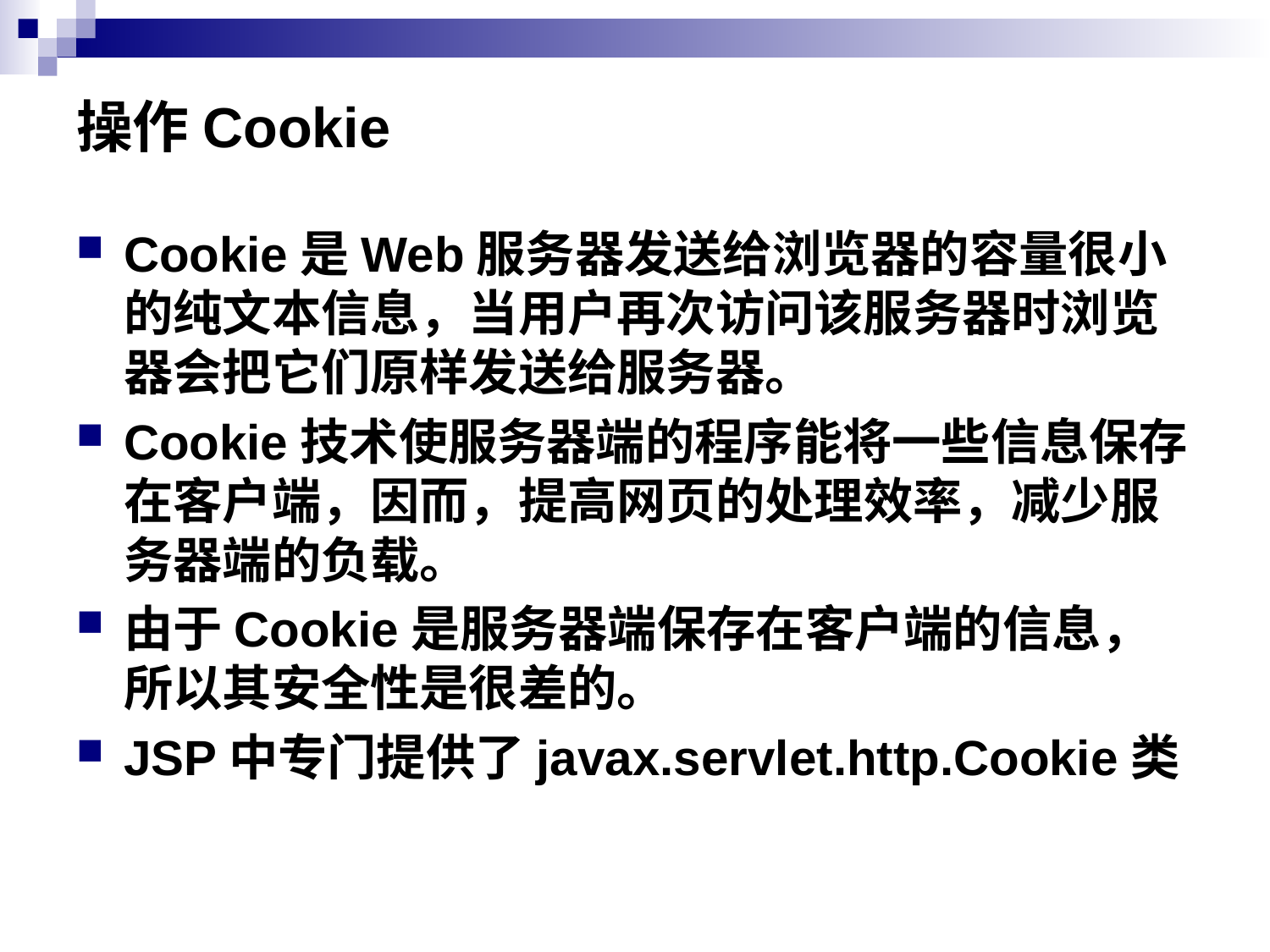

# 操作Cookie
Cookie是Web服务器发送给浏览器的容量很小的纯文本信息，当用户再次访问该服务器时浏览器会把它们原样发送给服务器。
Cookie技术使服务器端的程序能将一些信息保存在客户端，因而，提高网页的处理效率，减少服务器端的负载。
由于Cookie是服务器端保存在客户端的信息，所以其安全性是很差的。
JSP中专门提供了javax.servlet.http.Cookie类
25